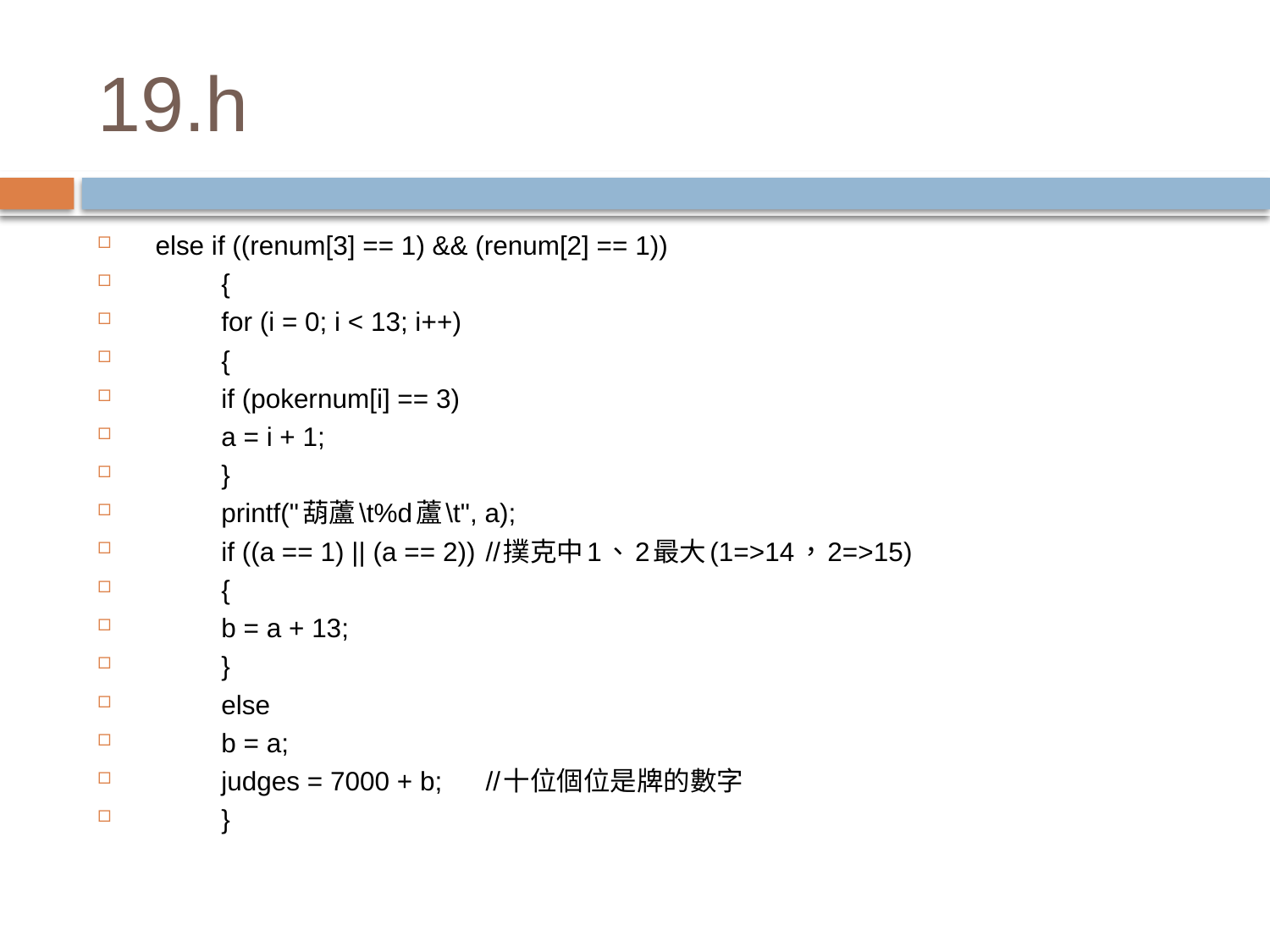

# 19.h
else if ((renum[3] == 1) && (renum[2] == 1))
		{
			for (i = 0; i < 13; i++)
			{
				if (pokernum[i] == 3)
					a = i + 1;
			}
			printf("葫蘆\t%d蘆\t", a);
			if ((a == 1) || (a == 2))		//撲克中1、2最大(1=>14，2=>15)
			{
				b = a + 13;
			}
			else
				b = a;
			judges = 7000 + b;				//十位個位是牌的數字
		}